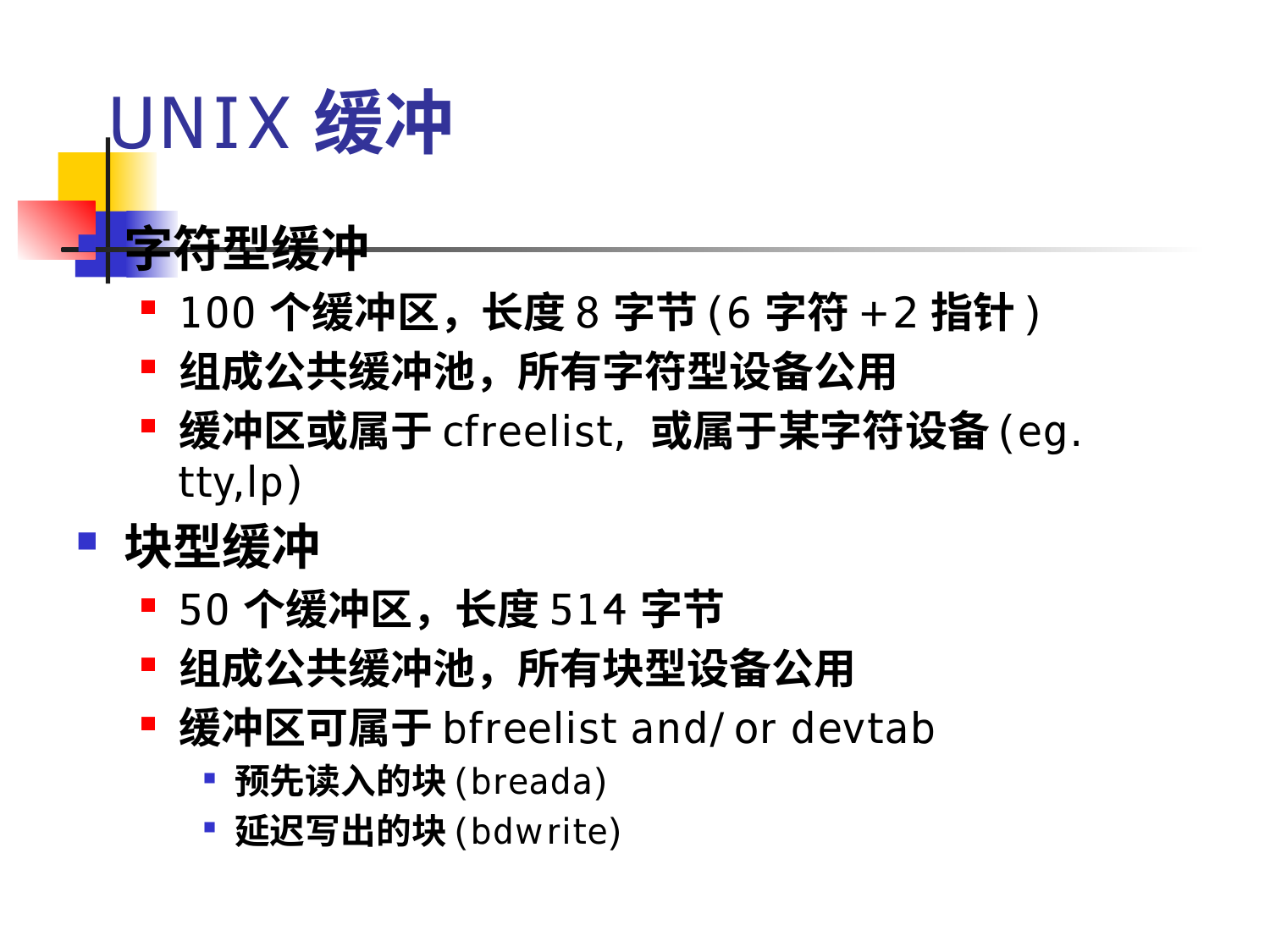

# UNIX缓冲

字符型缓冲
100个缓冲区，长度8字节(6字符+2指针)
组成公共缓冲池，所有字符型设备公用
缓冲区或属于cfreelist, 或属于某字符设备(eg. tty,lp)
块型缓冲
50个缓冲区，长度514字节
组成公共缓冲池，所有块型设备公用
缓冲区可属于bfreelist and/or devtab
预先读入的块(breada)
延迟写出的块(bdwrite)